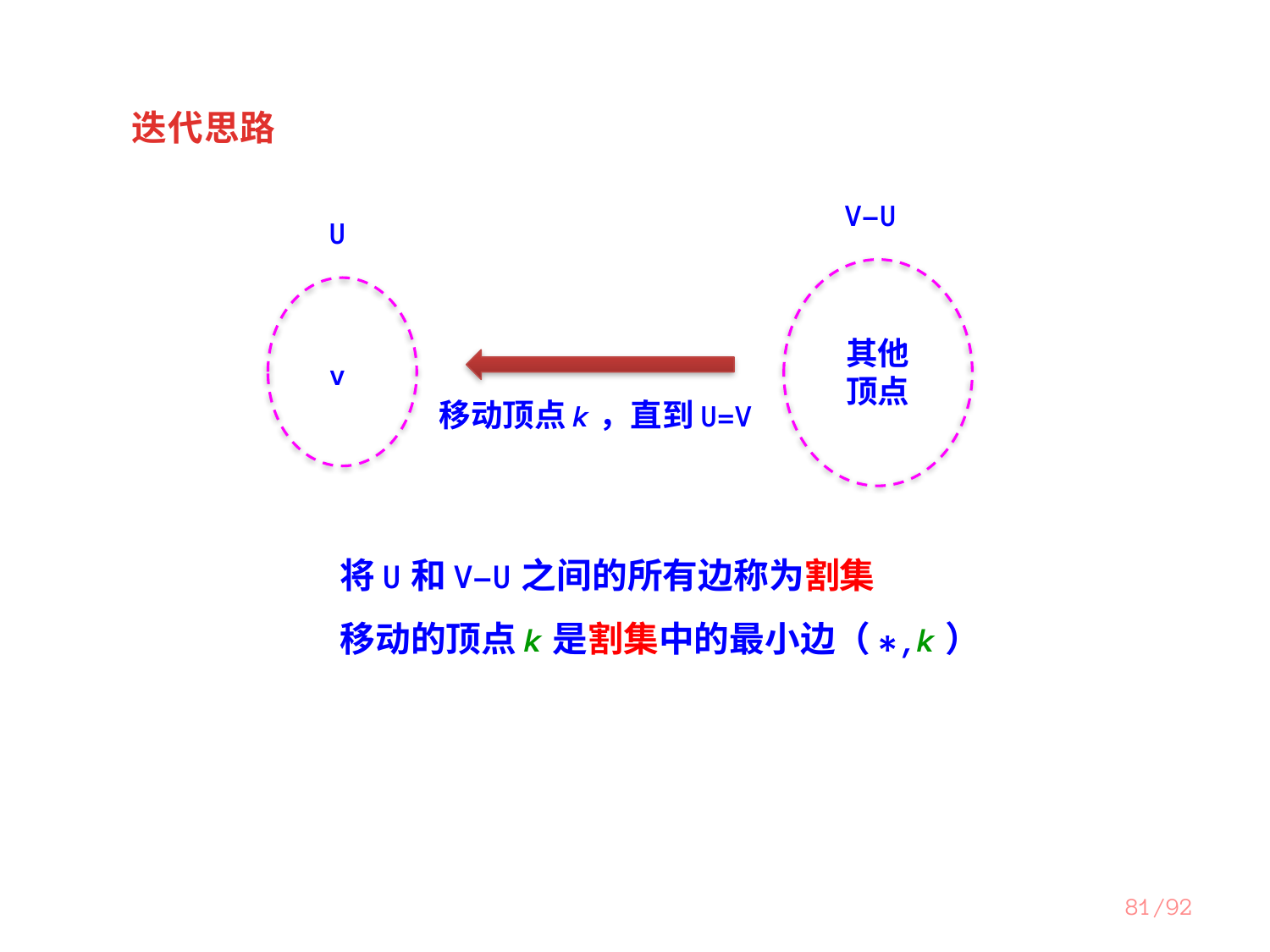

迭代思路
V-U
U

其他顶点
v

移动顶点k，直到U=V
将U和V-U之间的所有边称为割集
移动的顶点k是割集中的最小边（*,k）
81/92